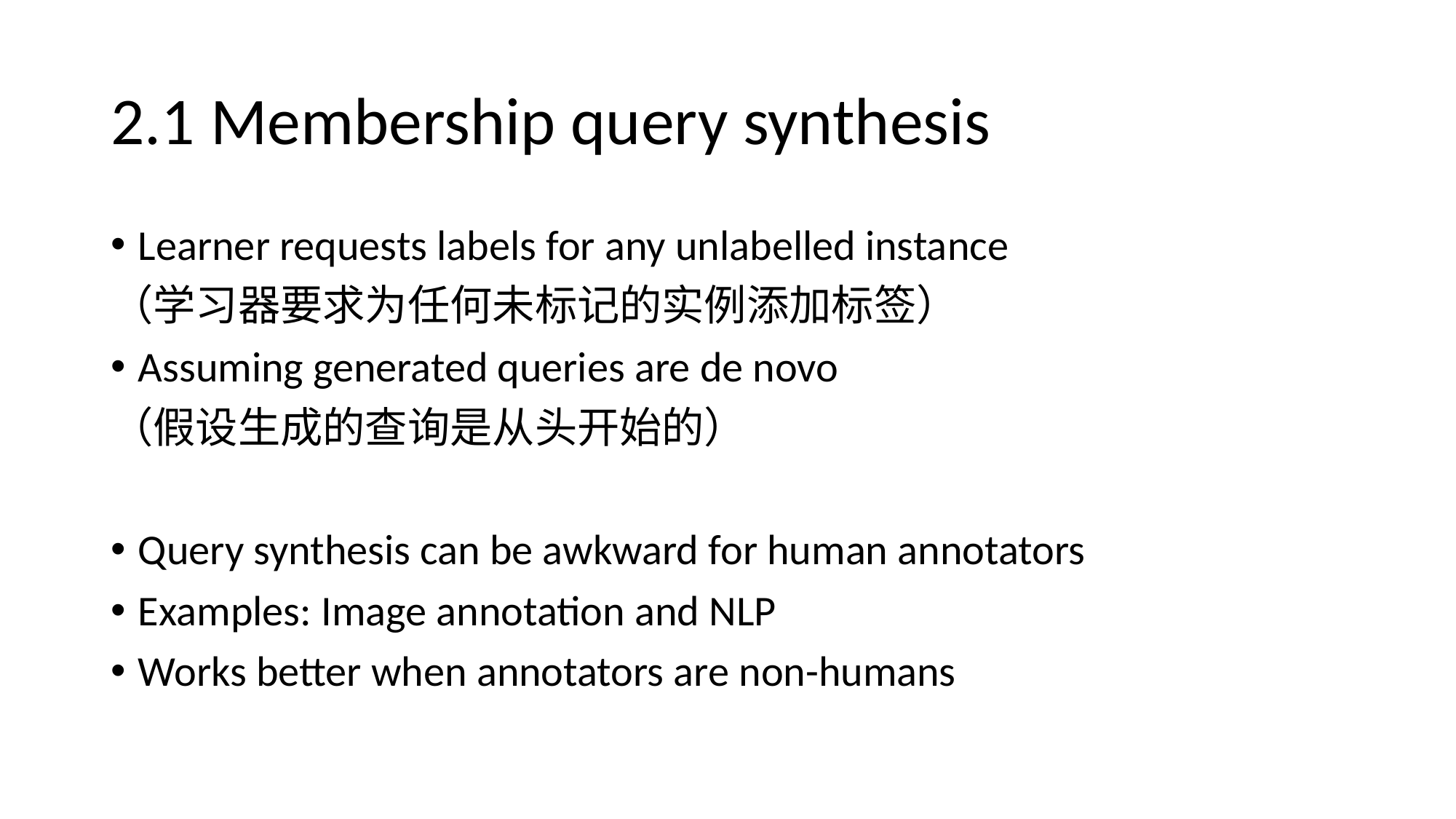

# 2.1 Membership query synthesis
Learner requests labels for any unlabelled instance
（学习器要求为任何未标记的实例添加标签）
Assuming generated queries are de novo
（假设生成的查询是从头开始的）

Query synthesis can be awkward for human annotators
Examples: Image annotation and NLP
Works better when annotators are non-humans